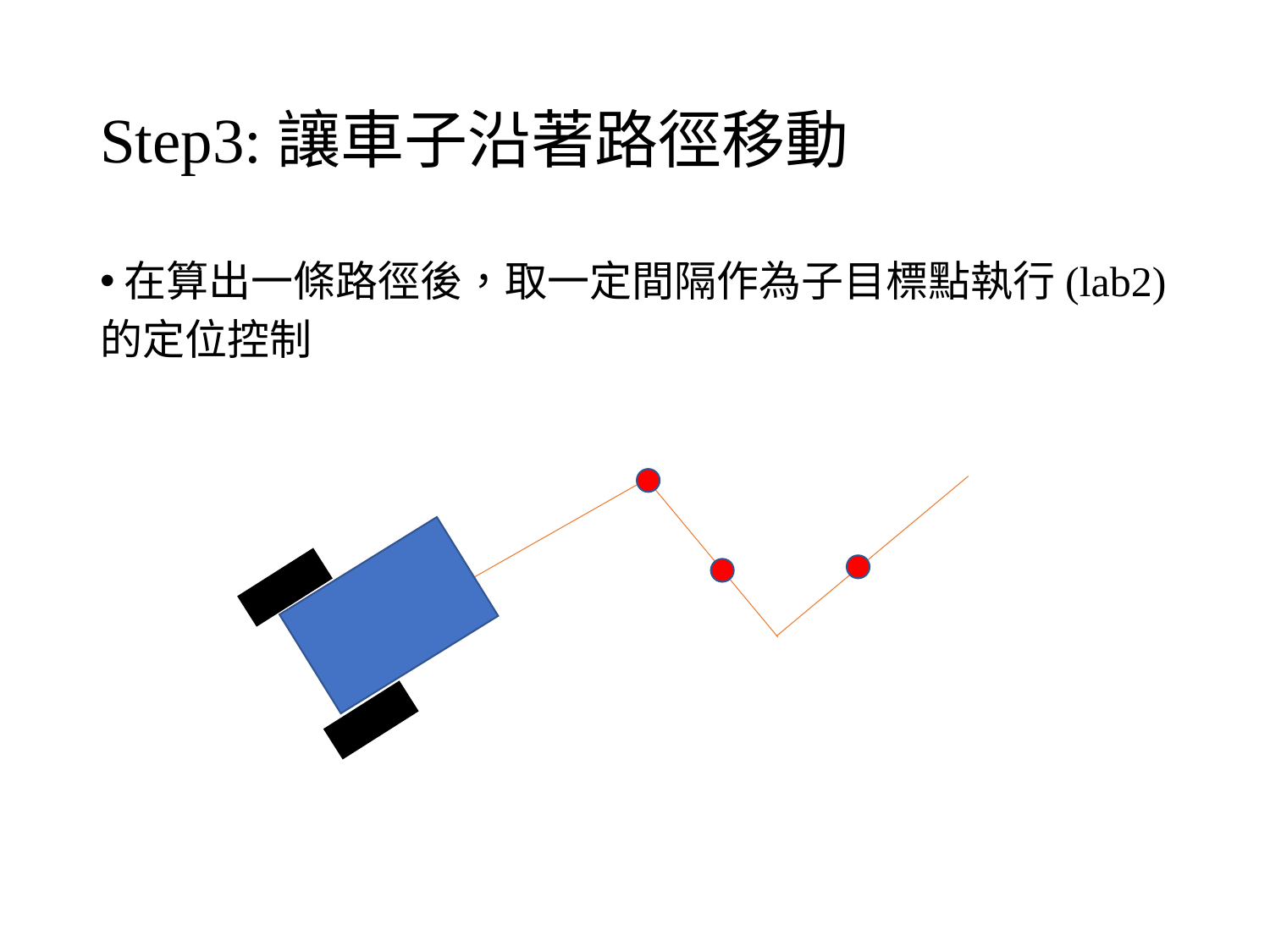

# Step3:讓車子沿著路徑移動
在算出一條路徑後，取一定間隔作為子目標點執行(lab2)
的定位控制